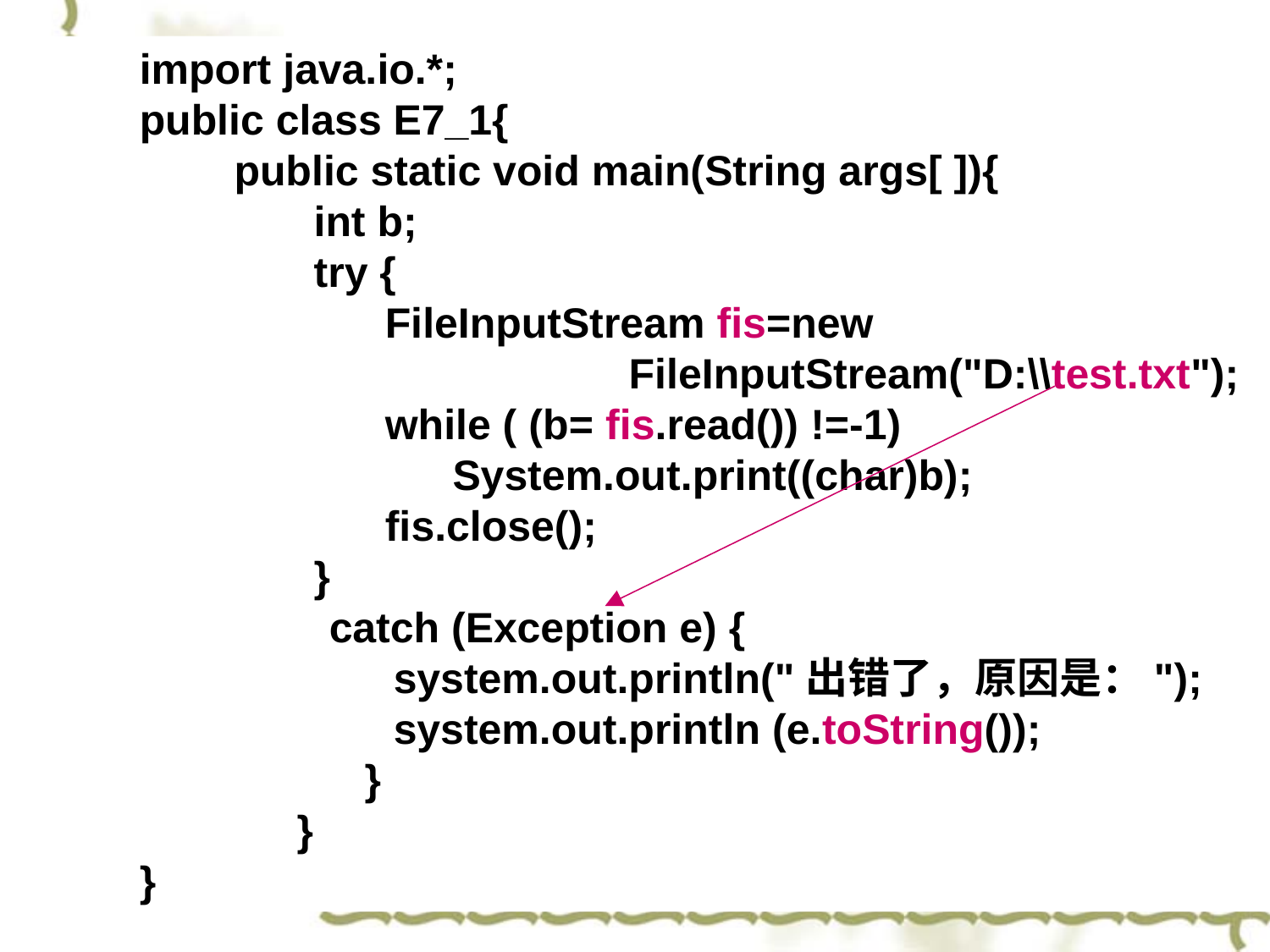

import java.io.*;
 	public class E7_1{
 	        public static void main(String args[ ]){
 		    int b;
 		    try {
		          FileInputStream fis=new
                                                    FileInputStream("D:\\test.txt");
 		          while ( (b= fis.read()) !=-1)
 			     System.out.print((char)b);
 		          fis.close();
 		    }
  	                catch (Exception e) {
		   	system.out.println("出错了，原因是：");
		   	system.out.println (e.toString());
	                   }
                        }
 	}

12